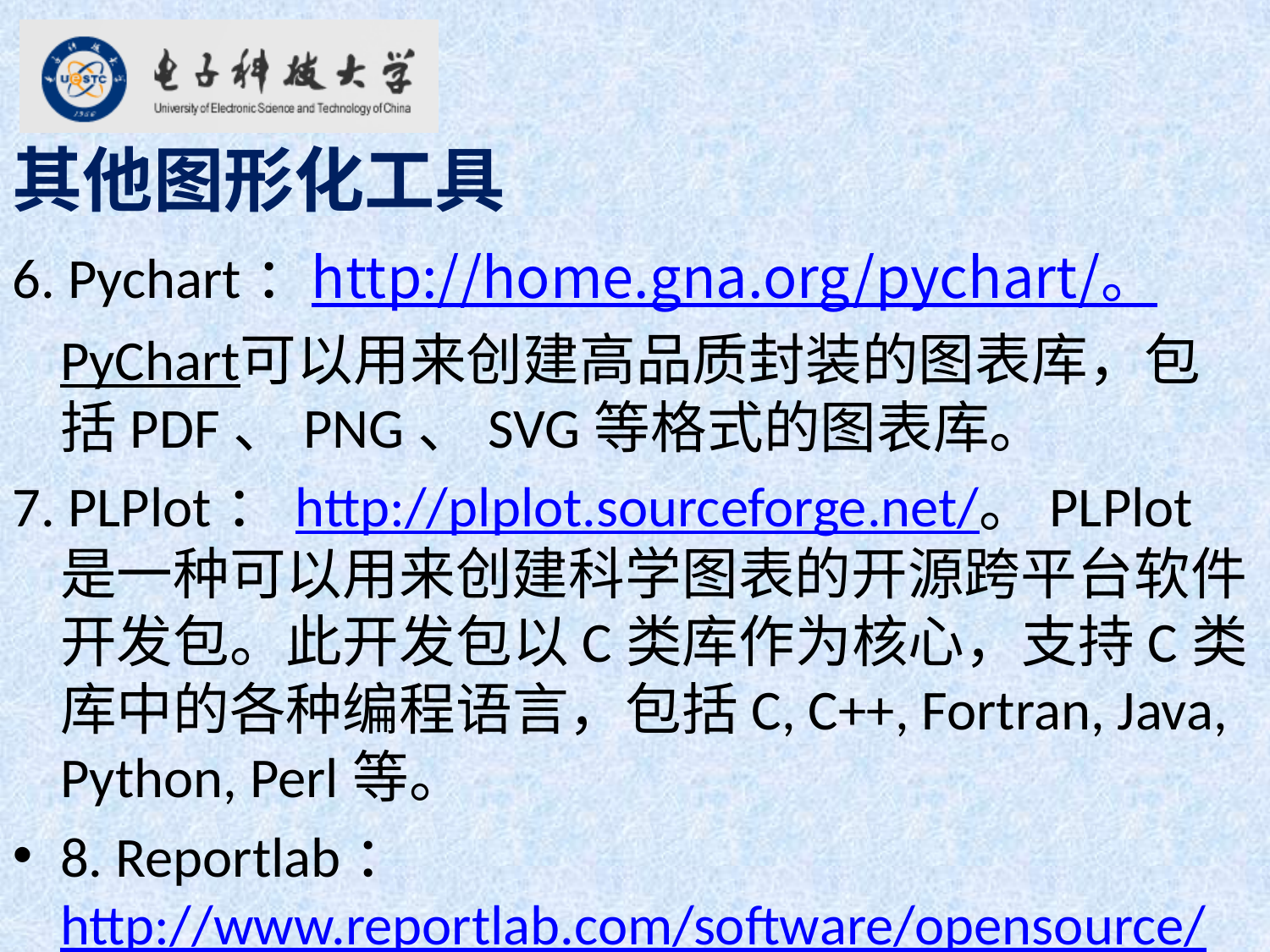

其他图形化工具
6. Pychart：http://home.gna.org/pychart/。PyChart可以用来创建高品质封装的图表库，包括PDF、PNG、SVG等格式的图表库。
7. PLPlot：http://plplot.sourceforge.net/。PLPlot是一种可以用来创建科学图表的开源跨平台软件开发包。此开发包以C类库作为核心，支持C类库中的各种编程语言，包括C, C++, Fortran, Java, Python, Perl等。
8. Reportlab：http://www.reportlab.com/software/opensource/。Reportlab支持在pdf中画图表，它的实现可以参考: http://www.codecho.com/installation-and-example-of-reportlab-in-python/。
9. Vpython：http://www.vpython.org/index.html。VPython是Visual Python的简写，由卡耐基梅隆大学的在校学生David Scherer于2000年撰写的一个Python 三维绘图模块。